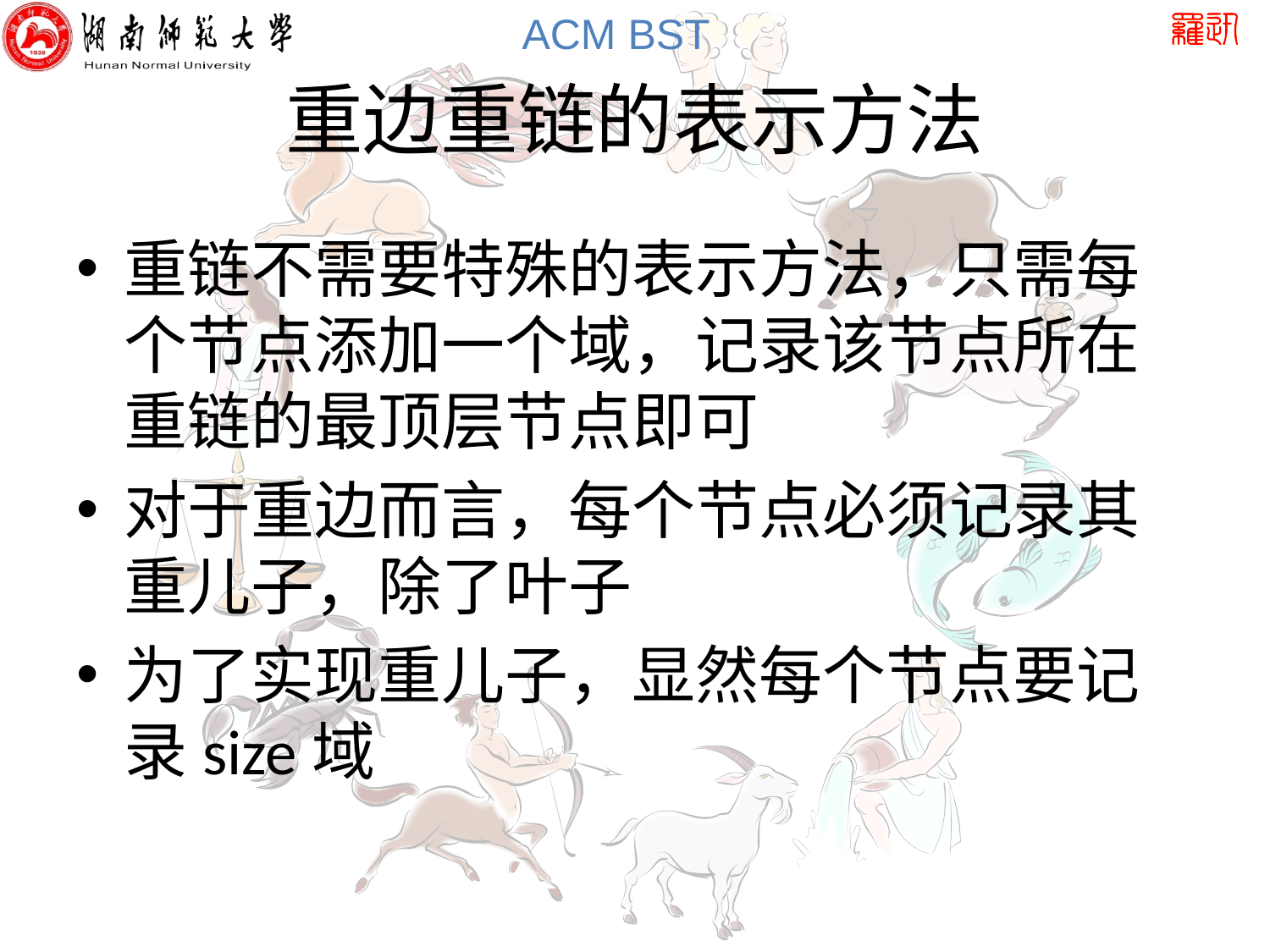

# 重边重链的表示方法
重链不需要特殊的表示方法，只需每个节点添加一个域，记录该节点所在重链的最顶层节点即可
对于重边而言，每个节点必须记录其重儿子，除了叶子
为了实现重儿子，显然每个节点要记录size域